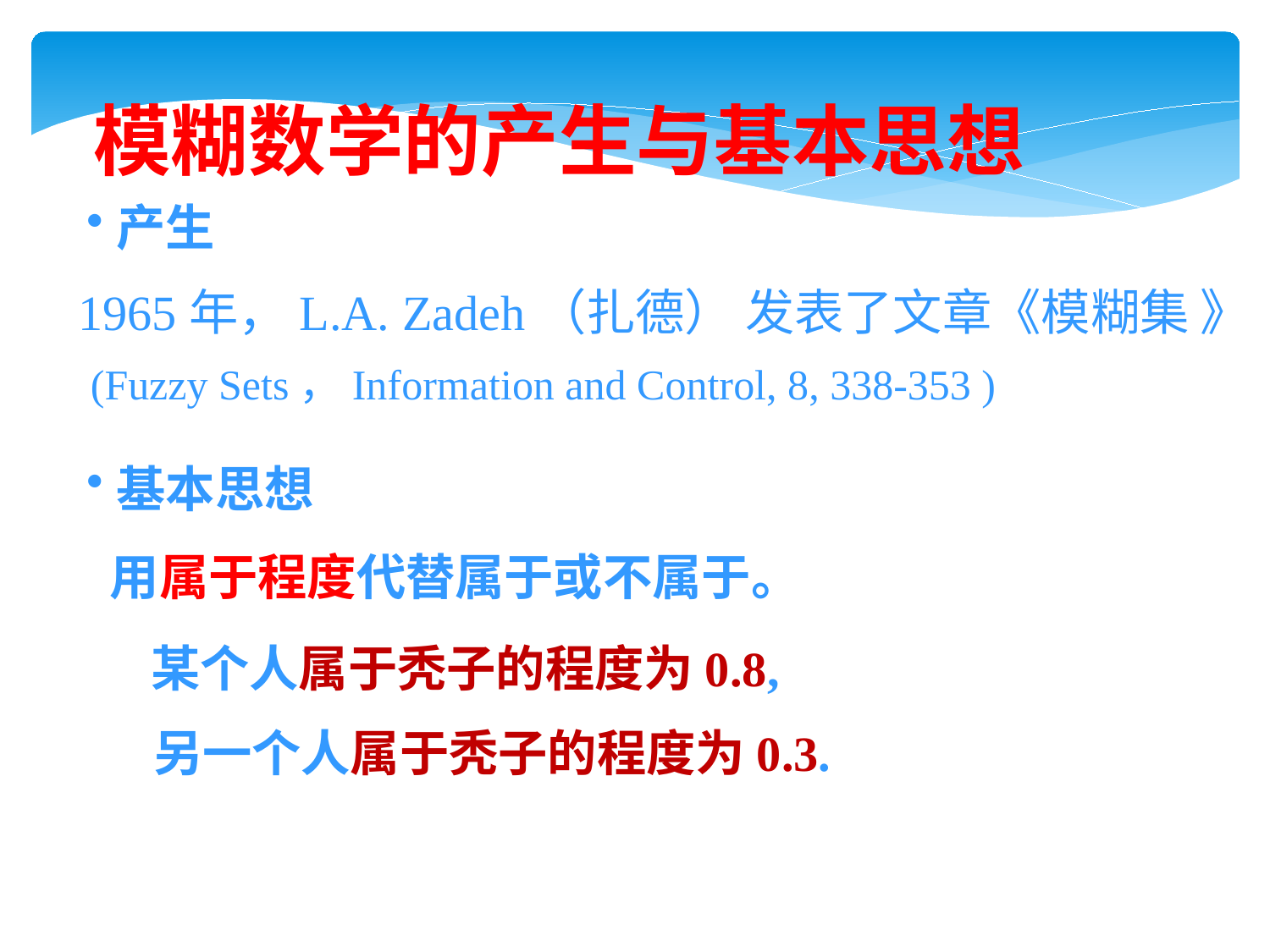

模糊数学的产生与基本思想
产生
1965年，L.A. Zadeh（扎德） 发表了文章《模糊集 》
 (Fuzzy Sets，Information and Control, 8, 338-353 )
基本思想
用属于程度代替属于或不属于。
     某个人属于秃子的程度为0.8,
   另一个人属于秃子的程度为0.3.